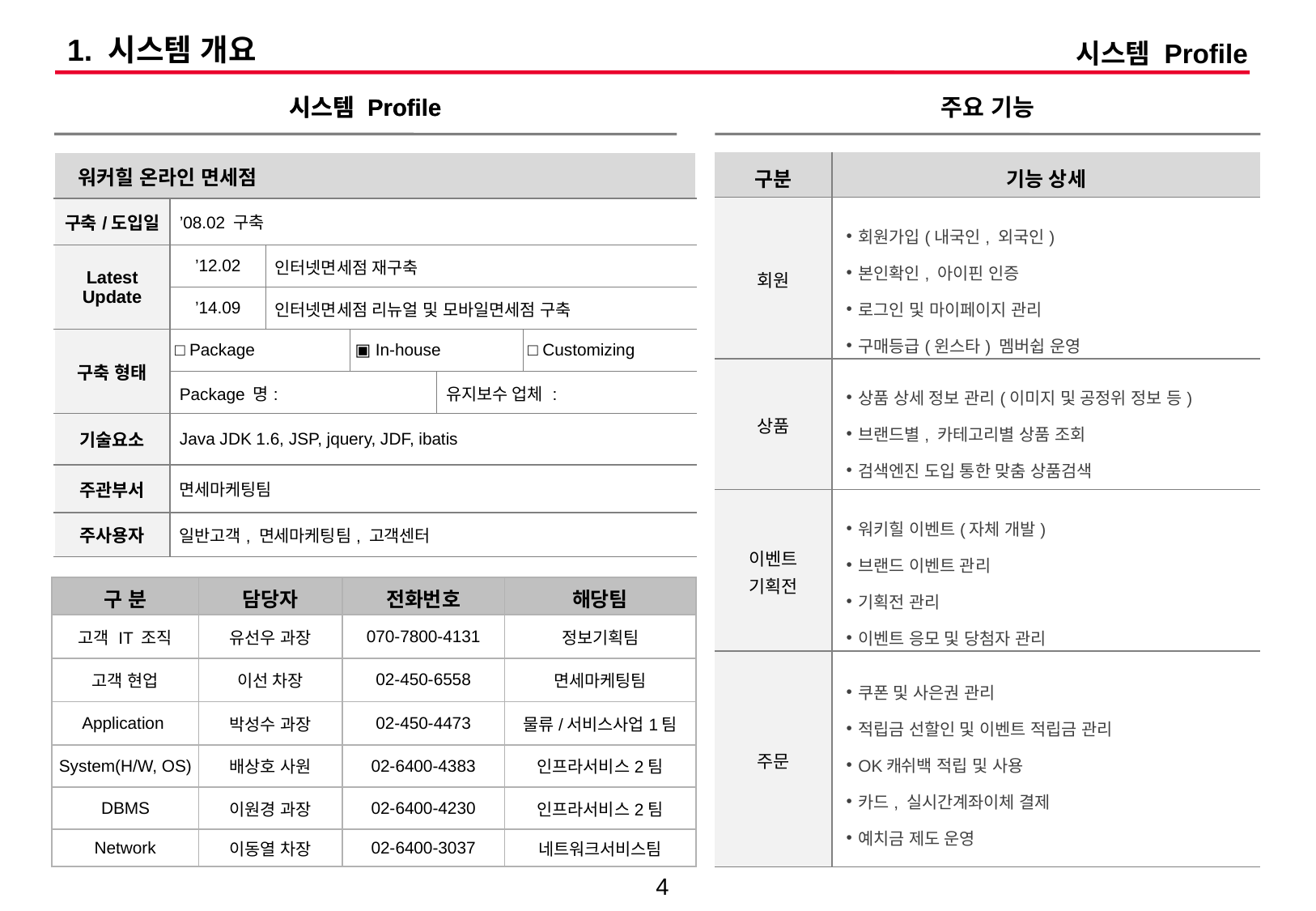

# 1. 시스템 개요
시스템 Profile
시스템 Profile

시스템 Profile

주요 기능

| 구분 | 기능 상세 |
| --- | --- |
| 회원 | 회원가입(내국인, 외국인) 본인확인, 아이핀 인증 로그인 및 마이페이지 관리 구매등급(윈스타) 멤버쉽 운영 |
| 상품 | 상품 상세 정보 관리(이미지 및 공정위 정보 등) 브랜드별, 카테고리별 상품 조회 검색엔진 도입 통한 맞춤 상품검색 |
| 이벤트 기획전 | 워키힐 이벤트(자체 개발) 브랜드 이벤트 관리 기획전 관리 이벤트 응모 및 당첨자 관리 |
| 주문 | 쿠폰 및 사은권 관리 적립금 선할인 및 이벤트 적립금 관리 OK캐쉬백 적립 및 사용 카드, 실시간계좌이체 결제 예치금 제도 운영 |
| 워커힐 온라인 면세점 |  |  |  |  |  |
| --- | --- | --- | --- | --- | --- |
| 구축/도입일 | ’08.02 구축 |  |  |  |  |
| Latest Update | ’12.02 | 인터넷면세점 재구축 |  |  |  |
|  | ’14.09 | 인터넷면세점 리뉴얼 및 모바일면세점 구축 |  |  |  |
| 구축 형태 | □ Package |  | ▣ In-house |  | □ Customizing |
|  | Package 명: |  |  | 유지보수 업체 : |  |
| 기술요소 | Java JDK 1.6, JSP, jquery, JDF, ibatis |  |  |  |  |
| 주관부서 | 면세마케팅팀 |  |  |  |  |
| 주사용자 | 일반고객, 면세마케팅팀, 고객센터 |  |  |  |  |
| 구 분 | 담당자 | 전화번호 | 해당팀 |
| --- | --- | --- | --- |
| 고객 IT 조직 | 유선우 과장 | 070-7800-4131 | 정보기획팀 |
| 고객 현업 | 이선 차장 | 02-450-6558 | 면세마케팅팀 |
| Application | 박성수 과장 | 02-450-4473 | 물류/서비스사업1팀 |
| System(H/W, OS) | 배상호 사원 | 02-6400-4383 | 인프라서비스2팀 |
| DBMS | 이원경 과장 | 02-6400-4230 | 인프라서비스2팀 |
| Network | 이동열 차장 | 02-6400-3037 | 네트워크서비스팀 |